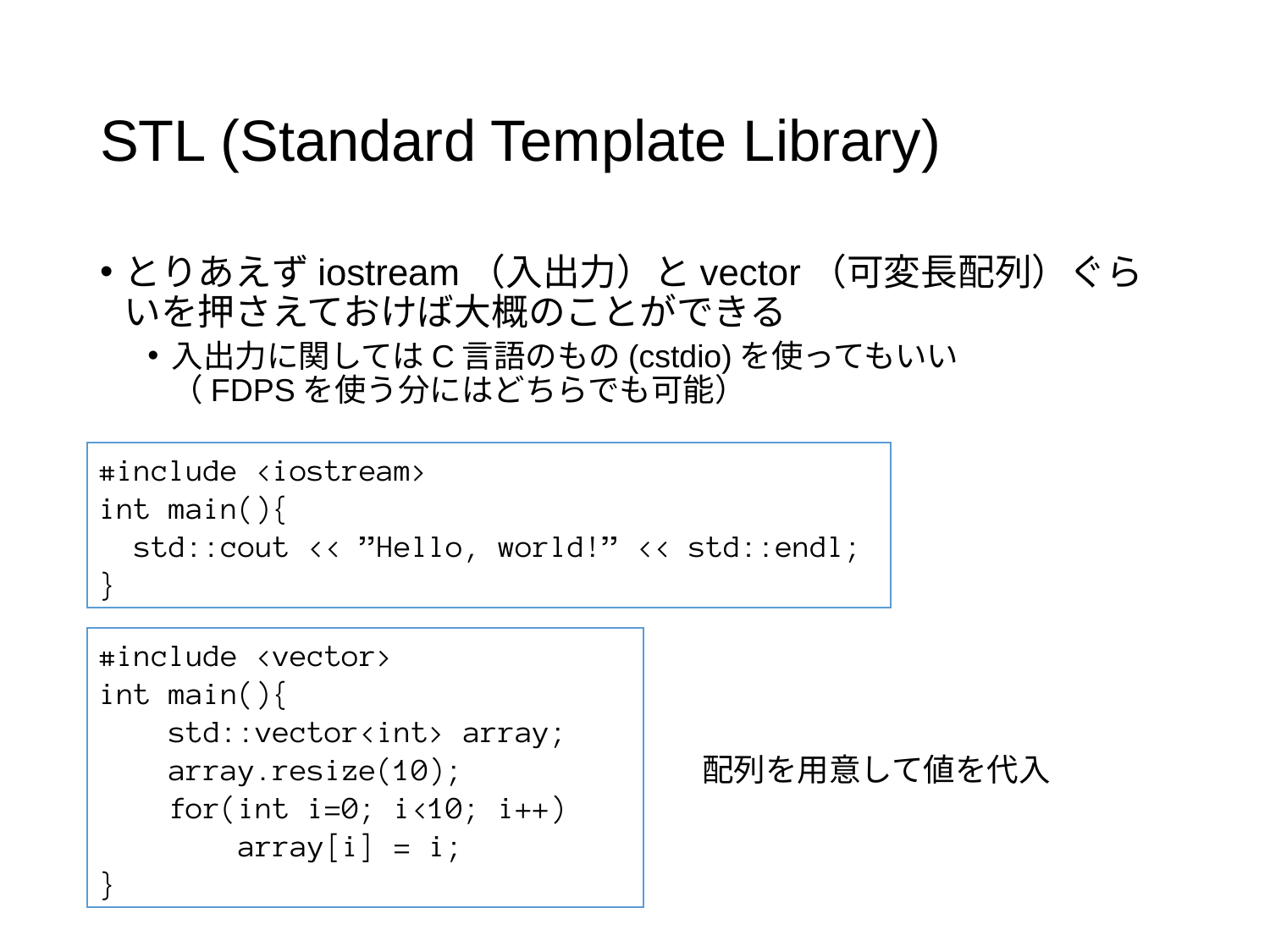

# STL (Standard Template Library)
とりあえずiostream（入出力）とvector（可変長配列）ぐらいを押さえておけば大概のことができる
入出力に関してはC言語のもの(cstdio)を使ってもいい
（FDPSを使う分にはどちらでも可能）
#include <iostream>
int main(){
  std::cout << ”Hello, world!” << std::endl;
}
#include <vector>
int main(){
    std::vector<int> array;
    array.resize(10);
    for(int i=0; i<10; i++)
        array[i] = i;
}
配列を用意して値を代入